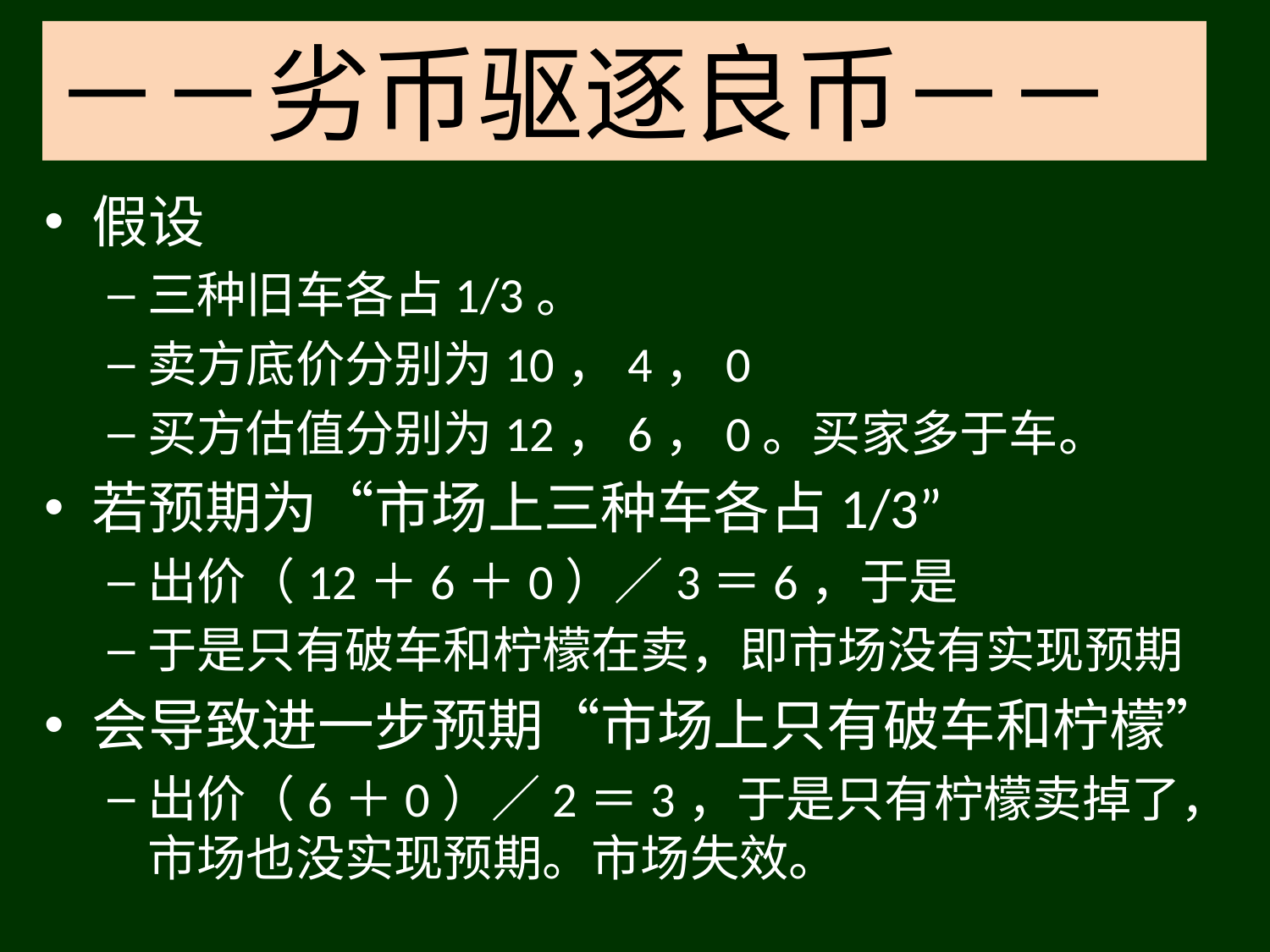

－－劣币驱逐良币－－
# 三种车的情形（好车、破车、柠檬）
假设
三种旧车各占1/3。
卖方底价分别为10，4，0
买方估值分别为12，6，0。买家多于车。
若预期为“市场上三种车各占1/3”
出价（12＋6＋0）／3＝6，于是
于是只有破车和柠檬在卖，即市场没有实现预期
会导致进一步预期“市场上只有破车和柠檬”
出价（6＋0）／2＝3，于是只有柠檬卖掉了，市场也没实现预期。市场失效。